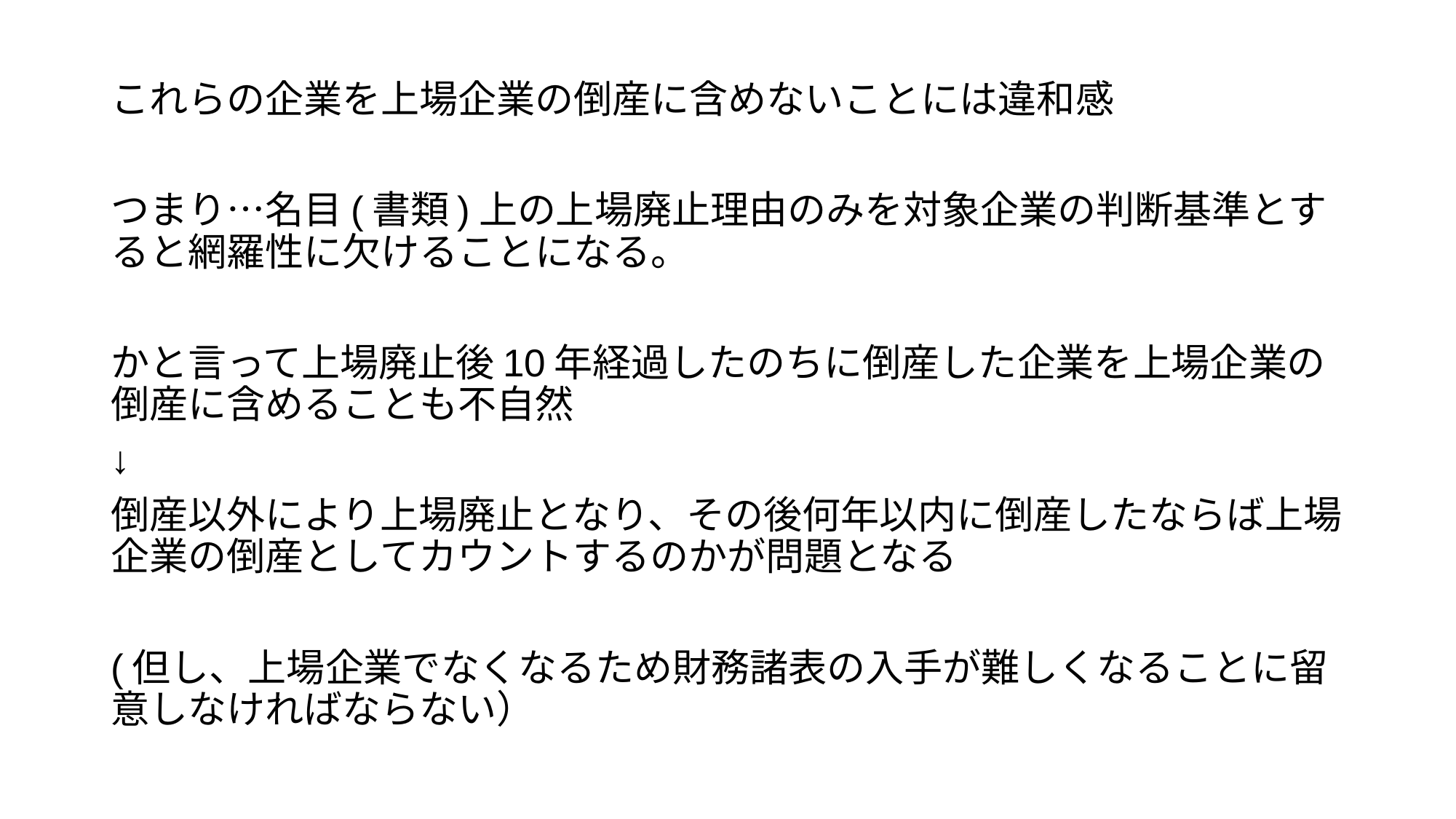

これらの企業を上場企業の倒産に含めないことには違和感

つまり…名目(書類)上の上場廃止理由のみを対象企業の判断基準とすると網羅性に欠けることになる。

かと言って上場廃止後10年経過したのちに倒産した企業を上場企業の倒産に含めることも不自然
↓
倒産以外により上場廃止となり、その後何年以内に倒産したならば上場企業の倒産としてカウントするのかが問題となる

(但し、上場企業でなくなるため財務諸表の入手が難しくなることに留意しなければならない）